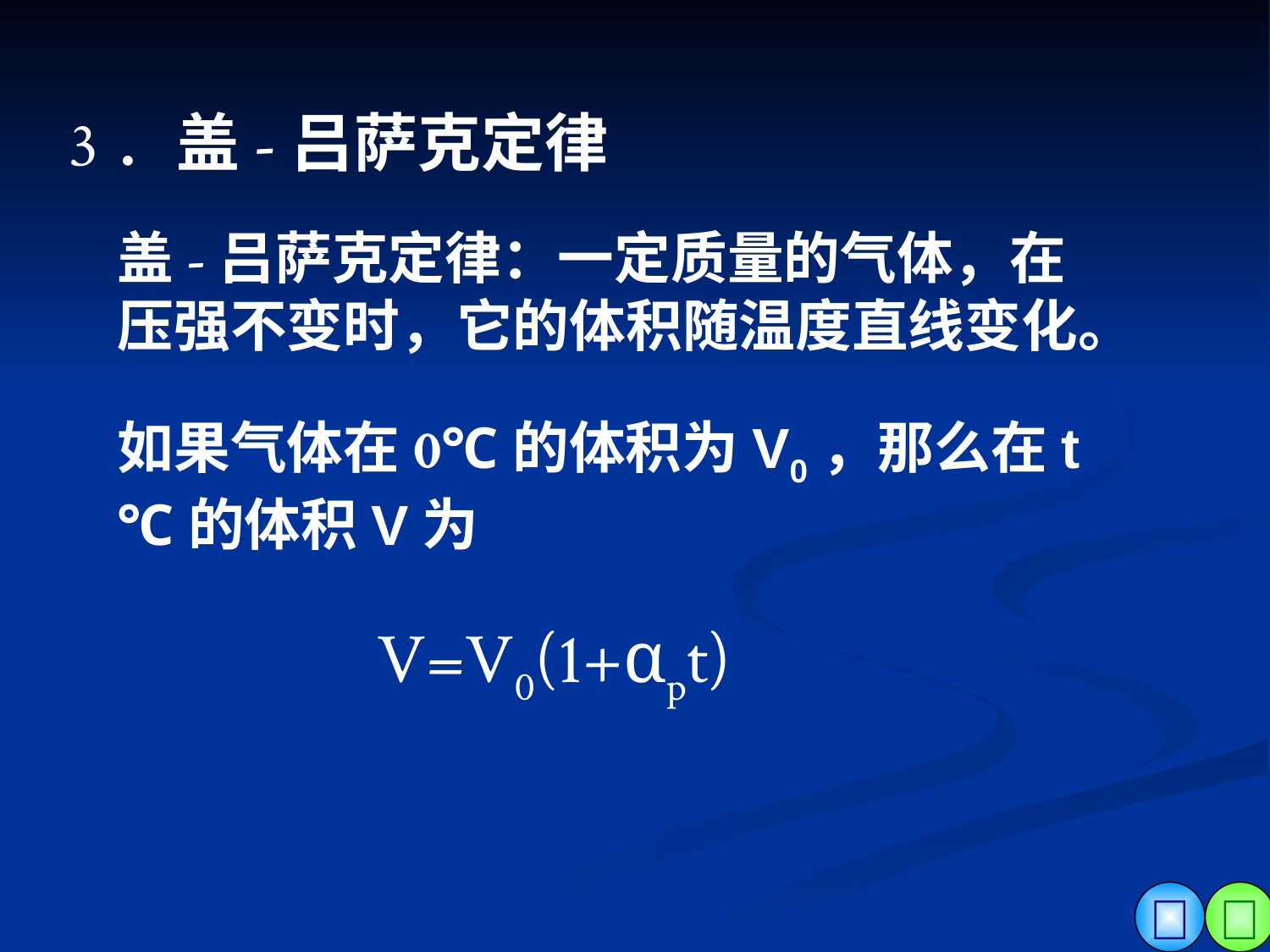

3．盖-吕萨克定律
盖-吕萨克定律：一定质量的气体，在压强不变时，它的体积随温度直线变化。
如果气体在0℃的体积为V0，那么在t℃的体积V为
V=V0(1+αpt)